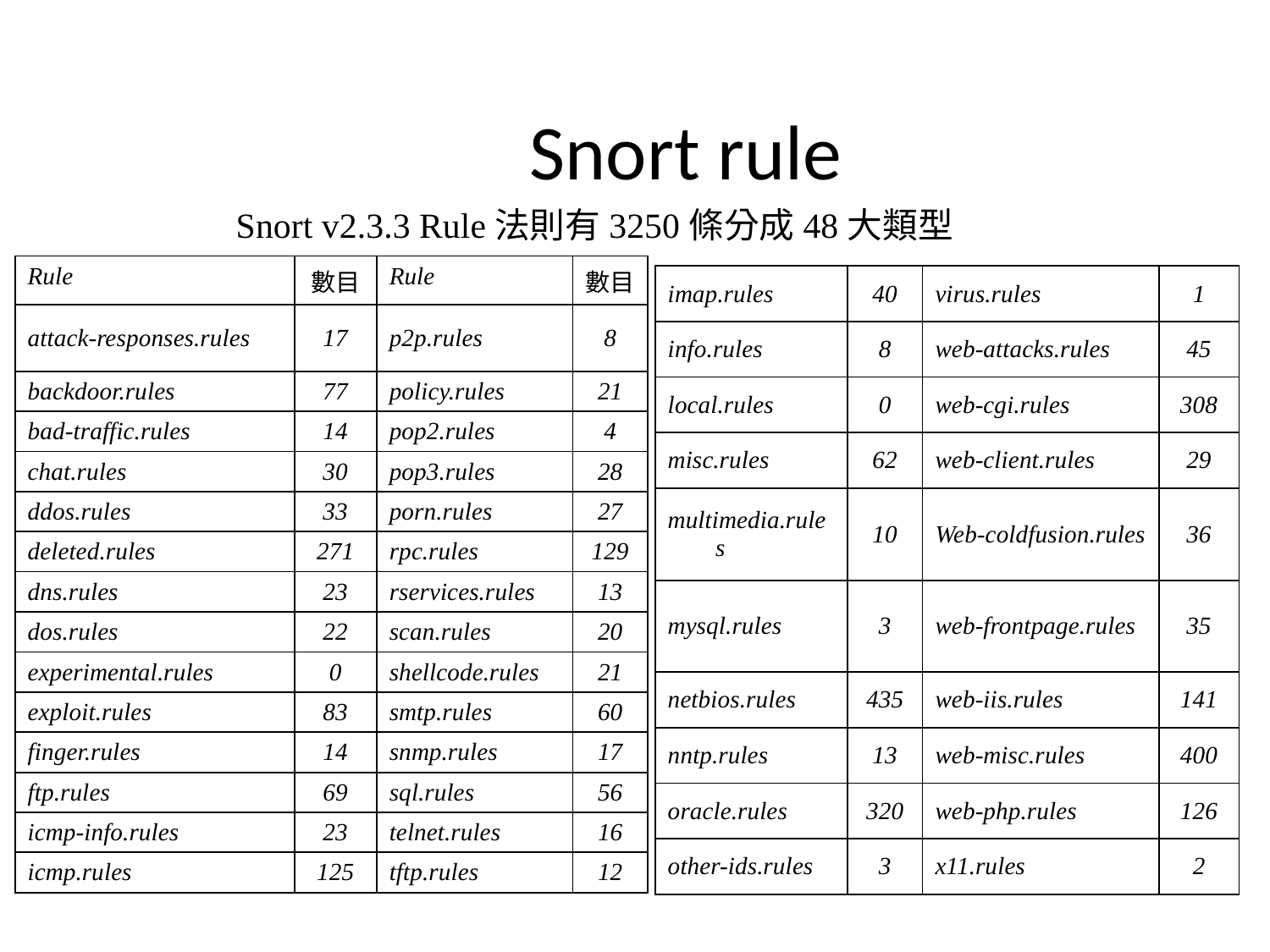

# Snort rule
Snort v2.3.3 Rule法則有3250條分成48大類型
| Rule | 數目 | Rule | 數目 |
| --- | --- | --- | --- |
| attack-responses.rules | 17 | p2p.rules | 8 |
| backdoor.rules | 77 | policy.rules | 21 |
| bad-traffic.rules | 14 | pop2.rules | 4 |
| chat.rules | 30 | pop3.rules | 28 |
| ddos.rules | 33 | porn.rules | 27 |
| deleted.rules | 271 | rpc.rules | 129 |
| dns.rules | 23 | rservices.rules | 13 |
| dos.rules | 22 | scan.rules | 20 |
| experimental.rules | 0 | shellcode.rules | 21 |
| exploit.rules | 83 | smtp.rules | 60 |
| finger.rules | 14 | snmp.rules | 17 |
| ftp.rules | 69 | sql.rules | 56 |
| icmp-info.rules | 23 | telnet.rules | 16 |
| icmp.rules | 125 | tftp.rules | 12 |
| imap.rules | 40 | virus.rules | 1 |
| --- | --- | --- | --- |
| info.rules | 8 | web-attacks.rules | 45 |
| local.rules | 0 | web-cgi.rules | 308 |
| misc.rules | 62 | web-client.rules | 29 |
| multimedia.rules | 10 | Web-coldfusion.rules | 36 |
| mysql.rules | 3 | web-frontpage.rules | 35 |
| netbios.rules | 435 | web-iis.rules | 141 |
| nntp.rules | 13 | web-misc.rules | 400 |
| oracle.rules | 320 | web-php.rules | 126 |
| other-ids.rules | 3 | x11.rules | 2 |